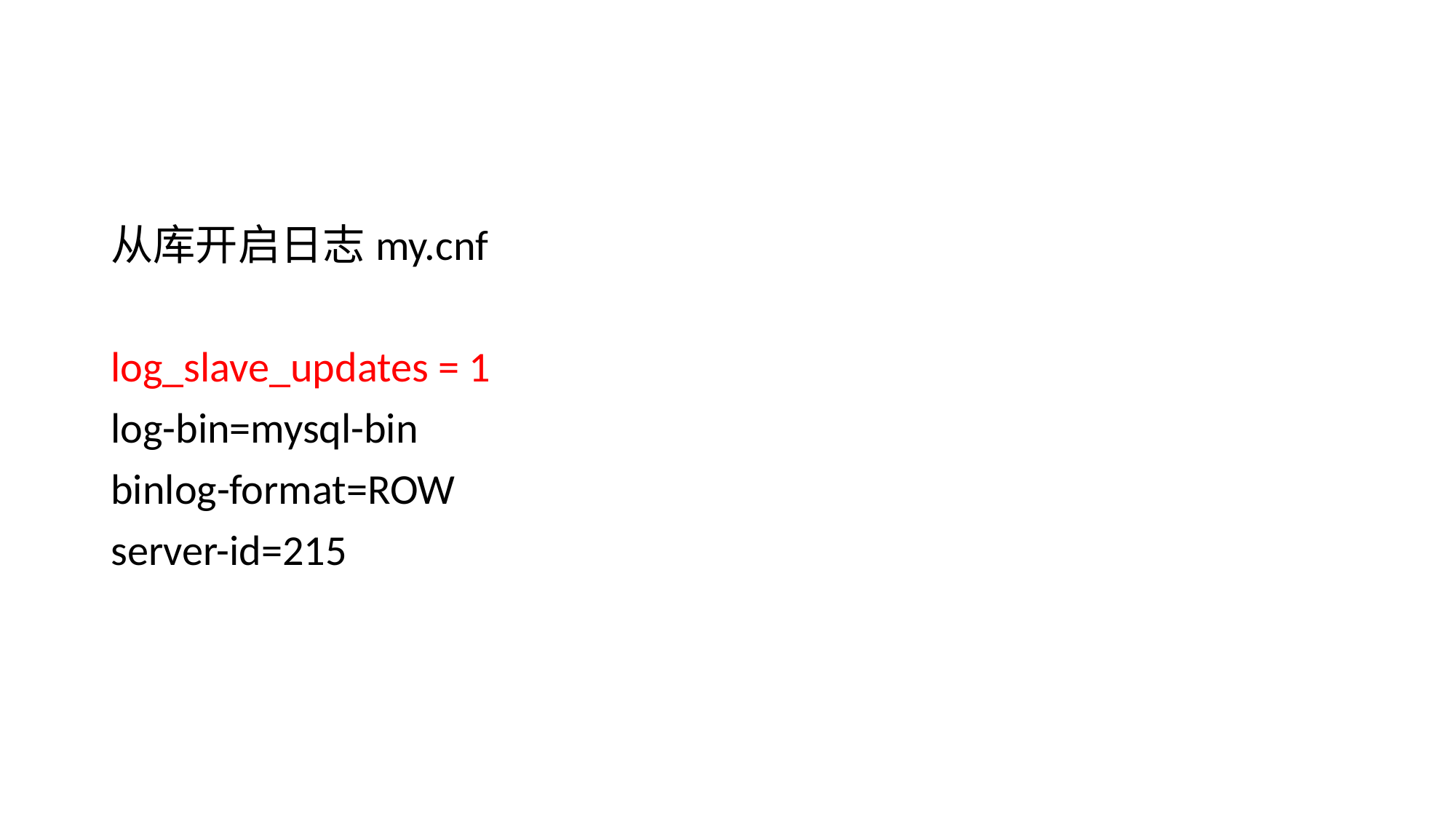

#
从库开启日志my.cnf

log_slave_updates = 1
log-bin=mysql-bin
binlog-format=ROW
server-id=215